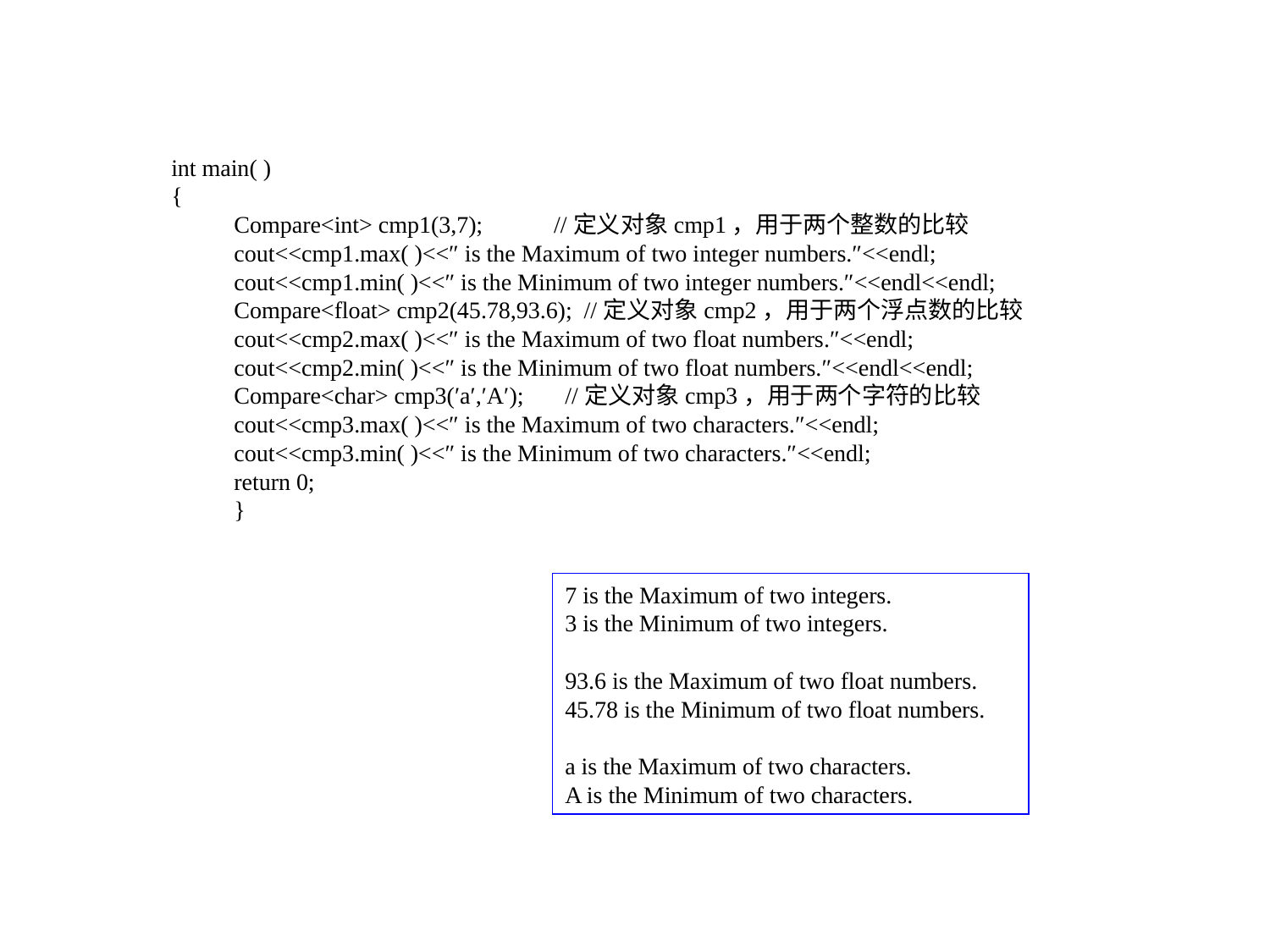

int main( )
{
Compare<int> cmp1(3,7);            //定义对象cmp1，用于两个整数的比较
cout<<cmp1.max( )<<″ is the Maximum of two integer numbers.″<<endl;
cout<<cmp1.min( )<<″ is the Minimum of two integer numbers.″<<endl<<endl;
Compare<float> cmp2(45.78,93.6);  //定义对象cmp2，用于两个浮点数的比较
cout<<cmp2.max( )<<″ is the Maximum of two float numbers.″<<endl;
cout<<cmp2.min( )<<″ is the Minimum of two float numbers.″<<endl<<endl;
Compare<char> cmp3(′a′,′A′);       //定义对象cmp3，用于两个字符的比较
cout<<cmp3.max( )<<″ is the Maximum of two characters.″<<endl;
cout<<cmp3.min( )<<″ is the Minimum of two characters.″<<endl;
return 0;
}
7 is the Maximum of two integers.
3 is the Minimum of two integers.

93.6 is the Maximum of two float numbers.
45.78 is the Minimum of two float numbers.

a is the Maximum of two characters.
A is the Minimum of two characters.